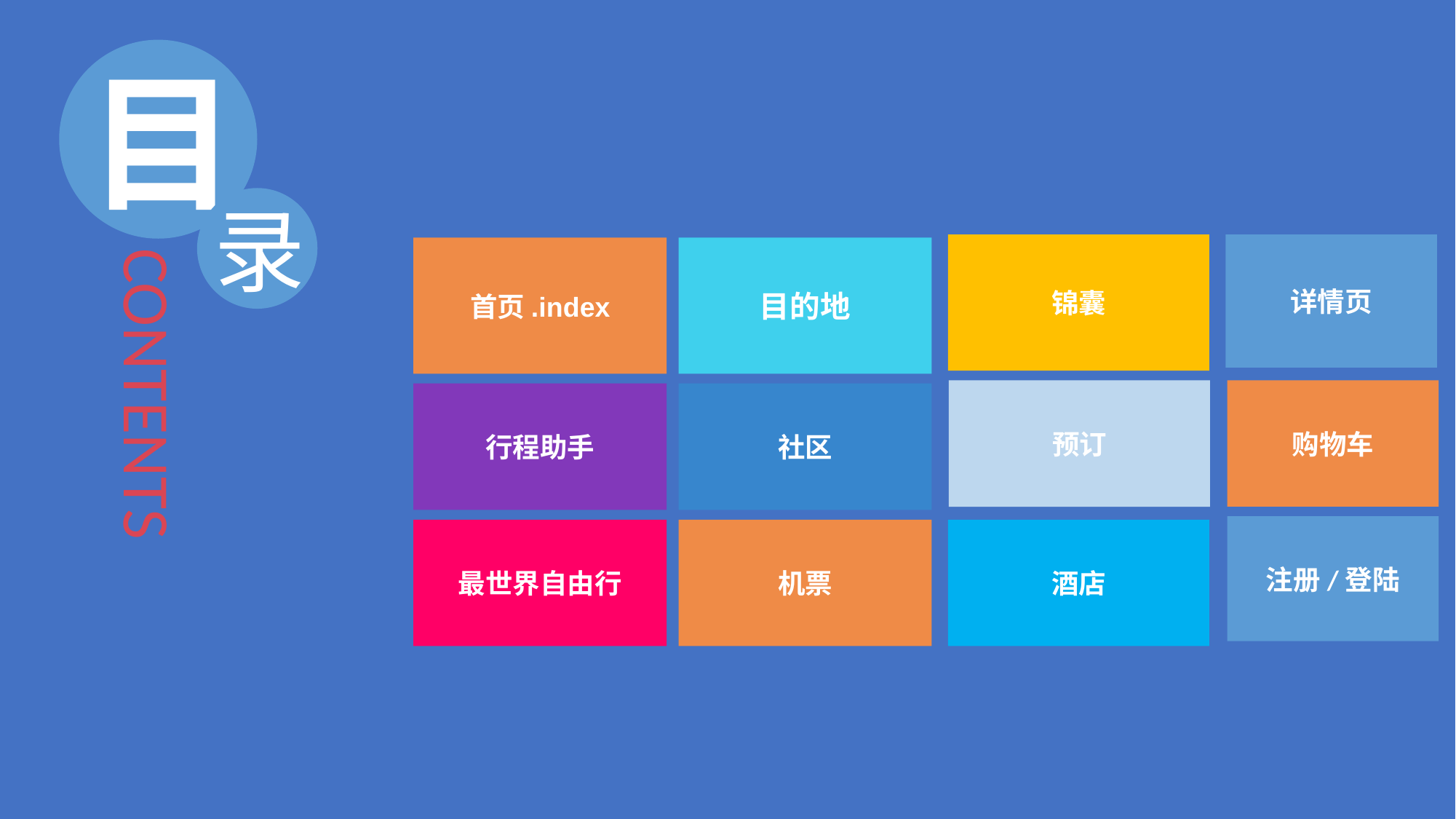

目
录
CONTENTS
锦囊
预订
酒店
详情页
购物车
注册/登陆
首页.index
行程助手
最世界自由行
目的地
社区
机票